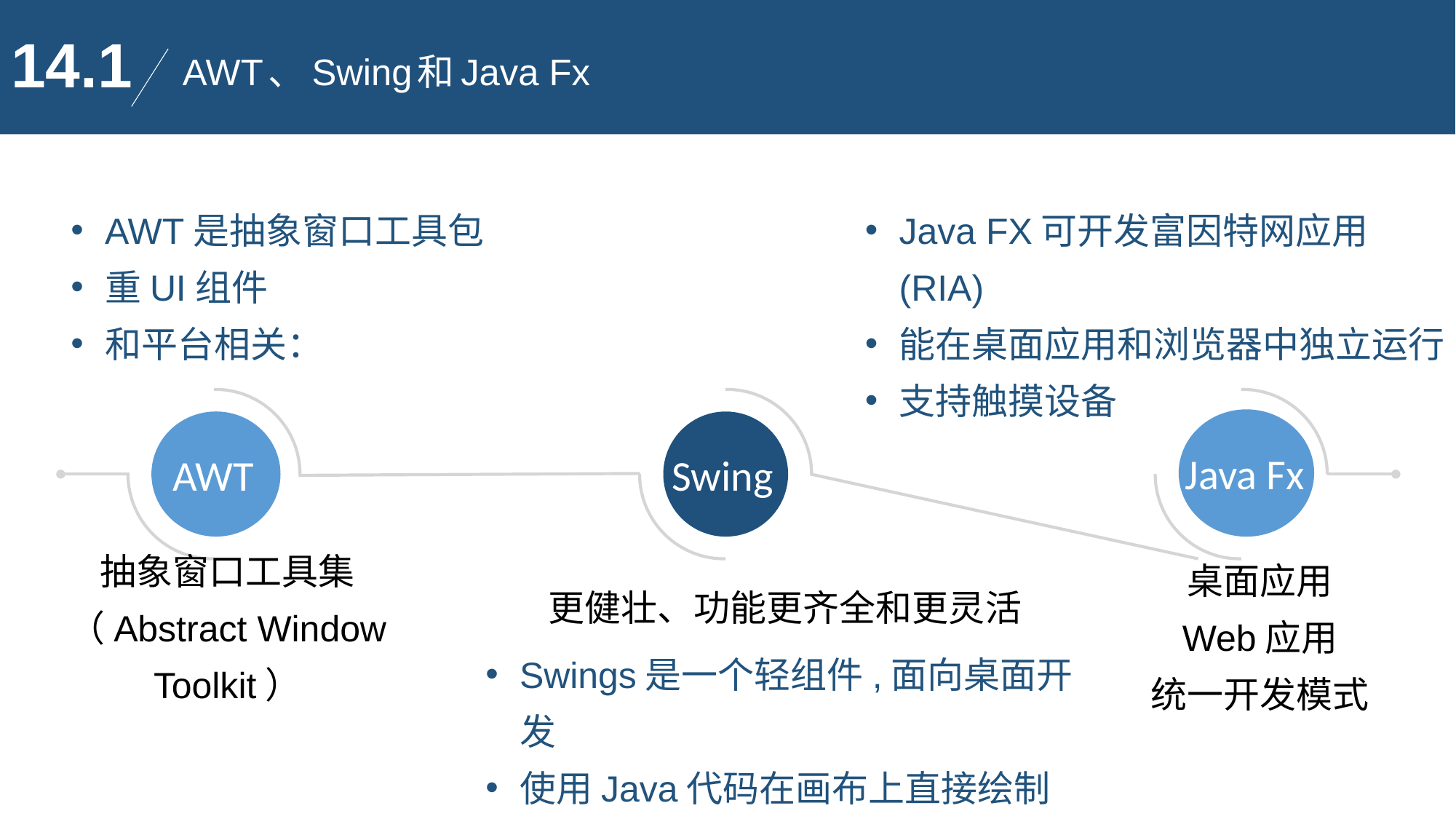

14.1
AWT、Swing和Java Fx
AWT是抽象窗口工具包
重UI组件
和平台相关：
Java FX可开发富因特网应用(RIA)
能在桌面应用和浏览器中独立运行
支持触摸设备

Java Fx
AWT
Swing

抽象窗口工具集
（Abstract Window Toolkit）
桌面应用
Web应用
统一开发模式
更健壮、功能更齐全和更灵活
Swings是一个轻组件,面向桌面开发
使用Java代码在画布上直接绘制
不依赖平台、占用较少的本地资源